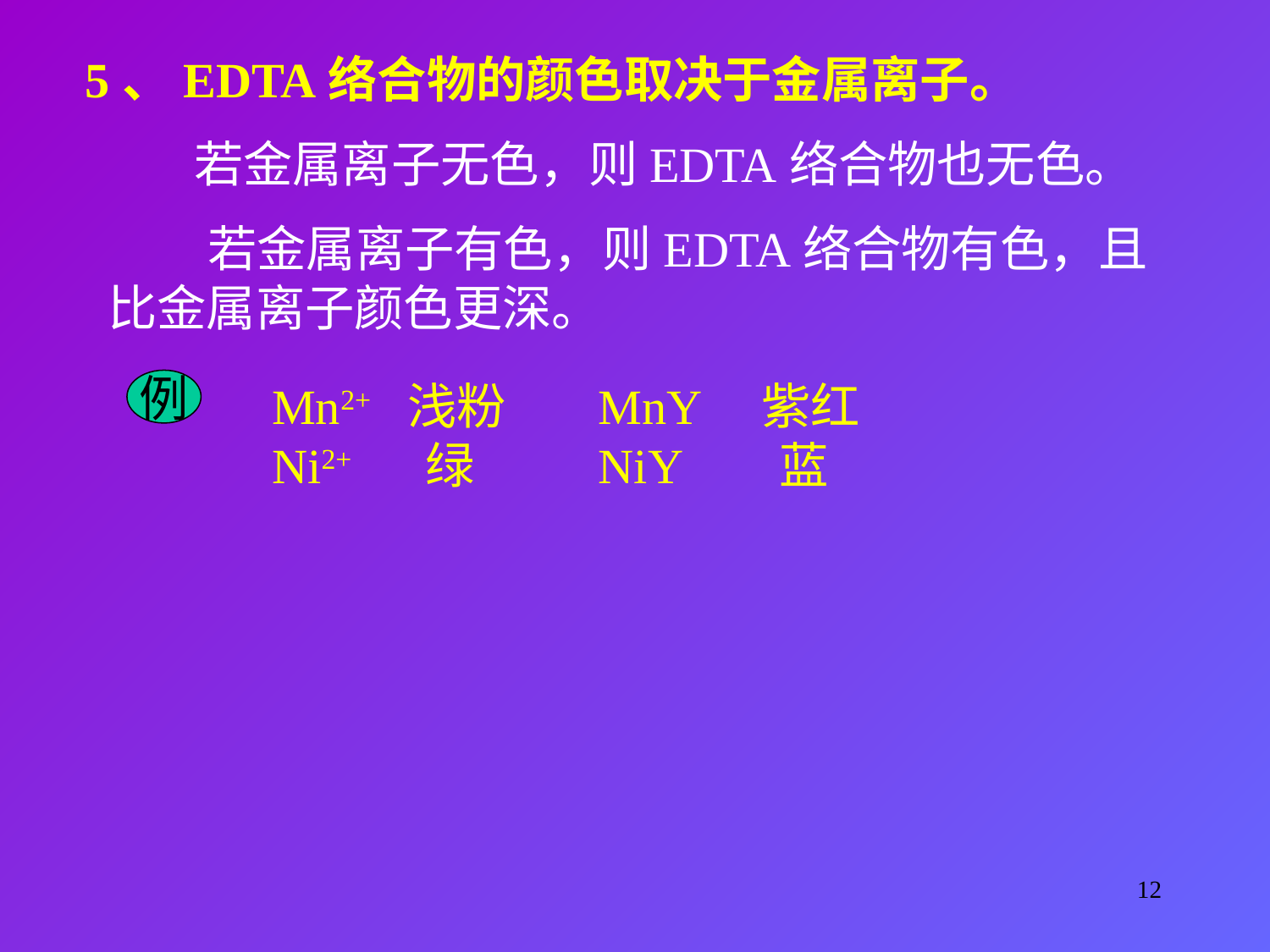

5、EDTA络合物的颜色取决于金属离子。
若金属离子无色，则EDTA络合物也无色。
        若金属离子有色，则EDTA络合物有色，且比金属离子颜色更深。
Mn2+  浅粉
Ni2+     绿
MnY    紫红
NiY       蓝
例
12